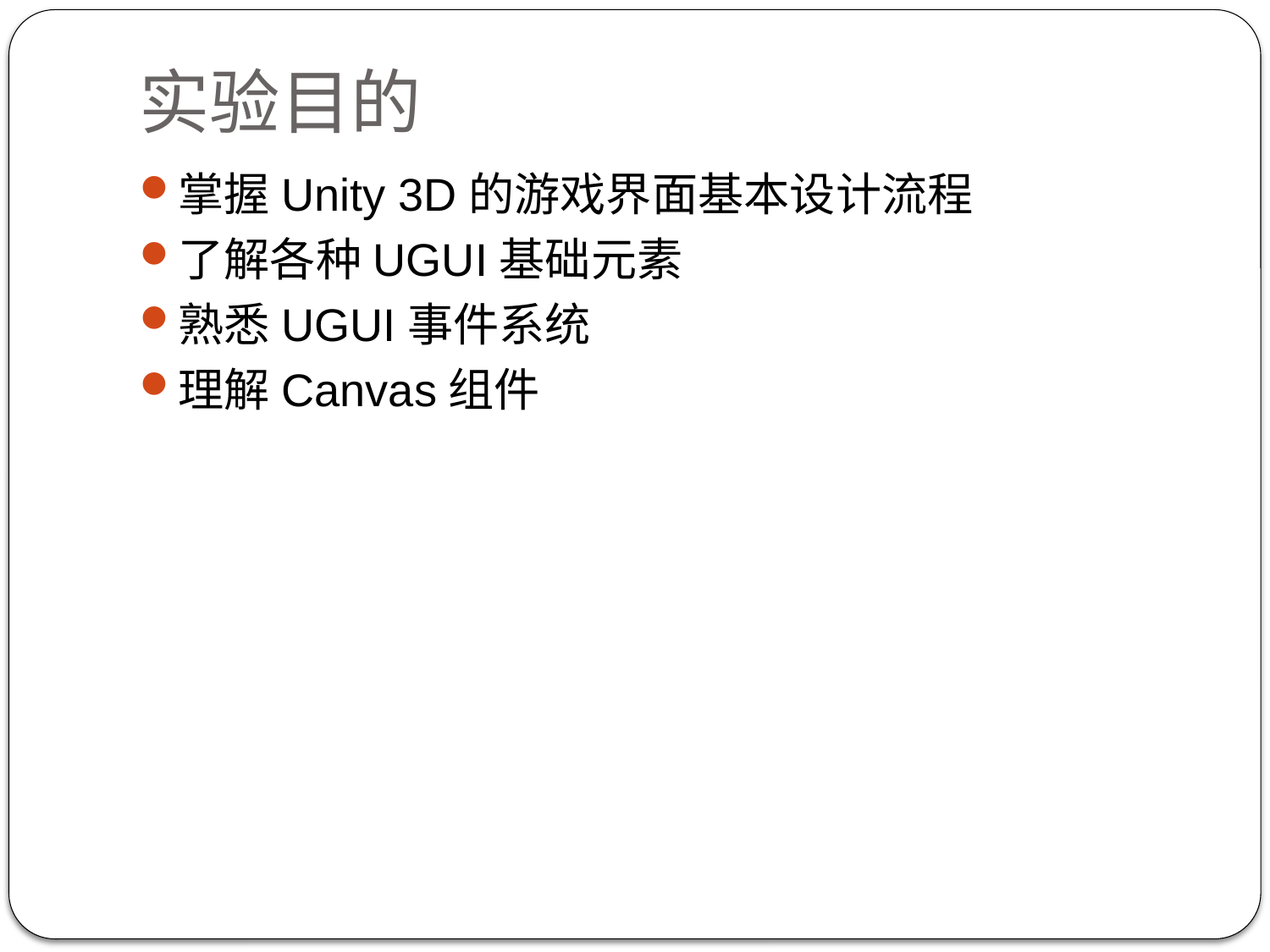

# 实验目的
掌握Unity 3D的游戏界面基本设计流程
了解各种UGUI基础元素
熟悉UGUI事件系统
理解Canvas组件